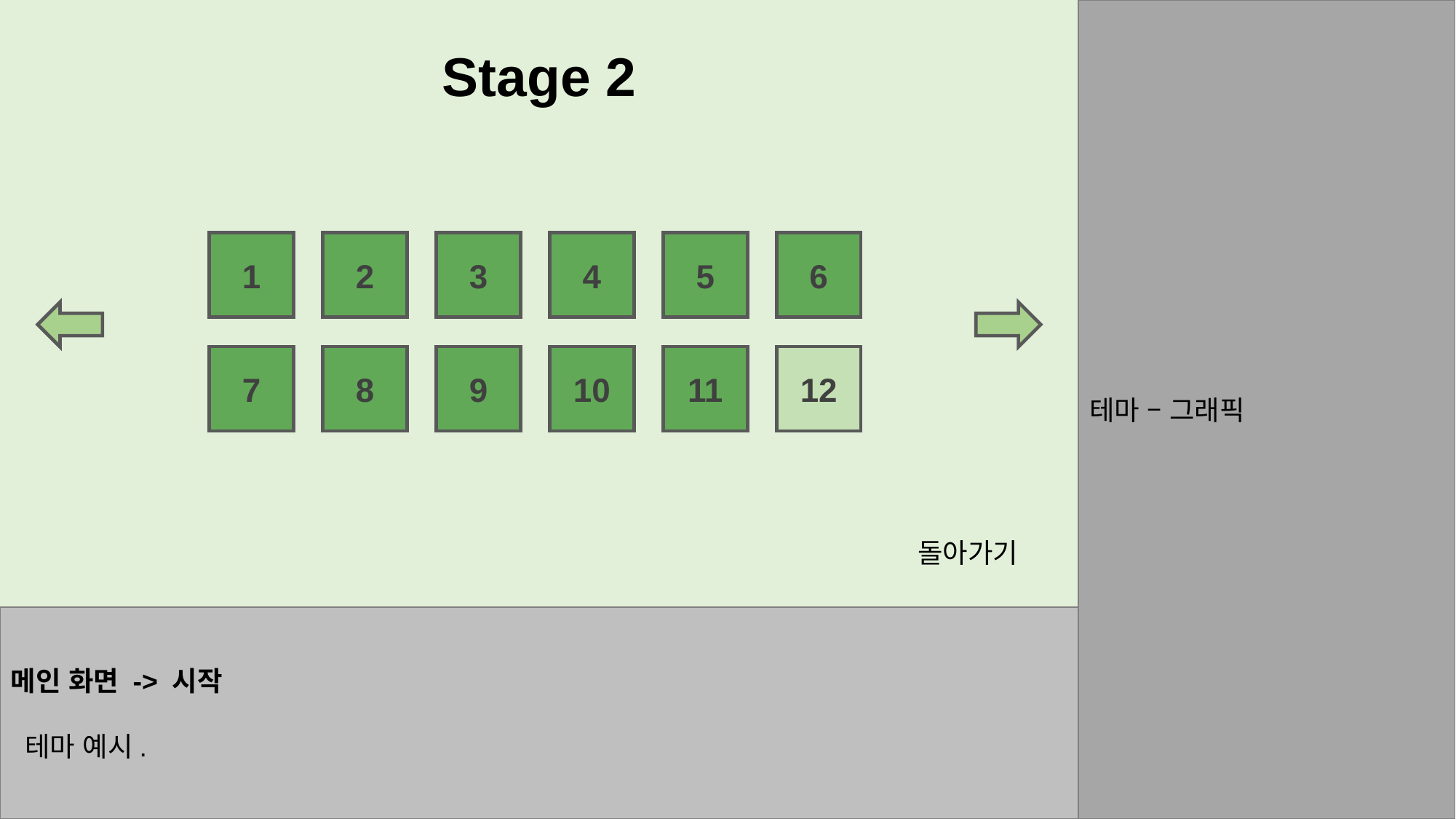

테마 – 그래픽

Stage 2
1
2
3
4
5
6

7
8
9
10
11
12
돌아가기
메인 화면 -> 시작

 테마 예시.